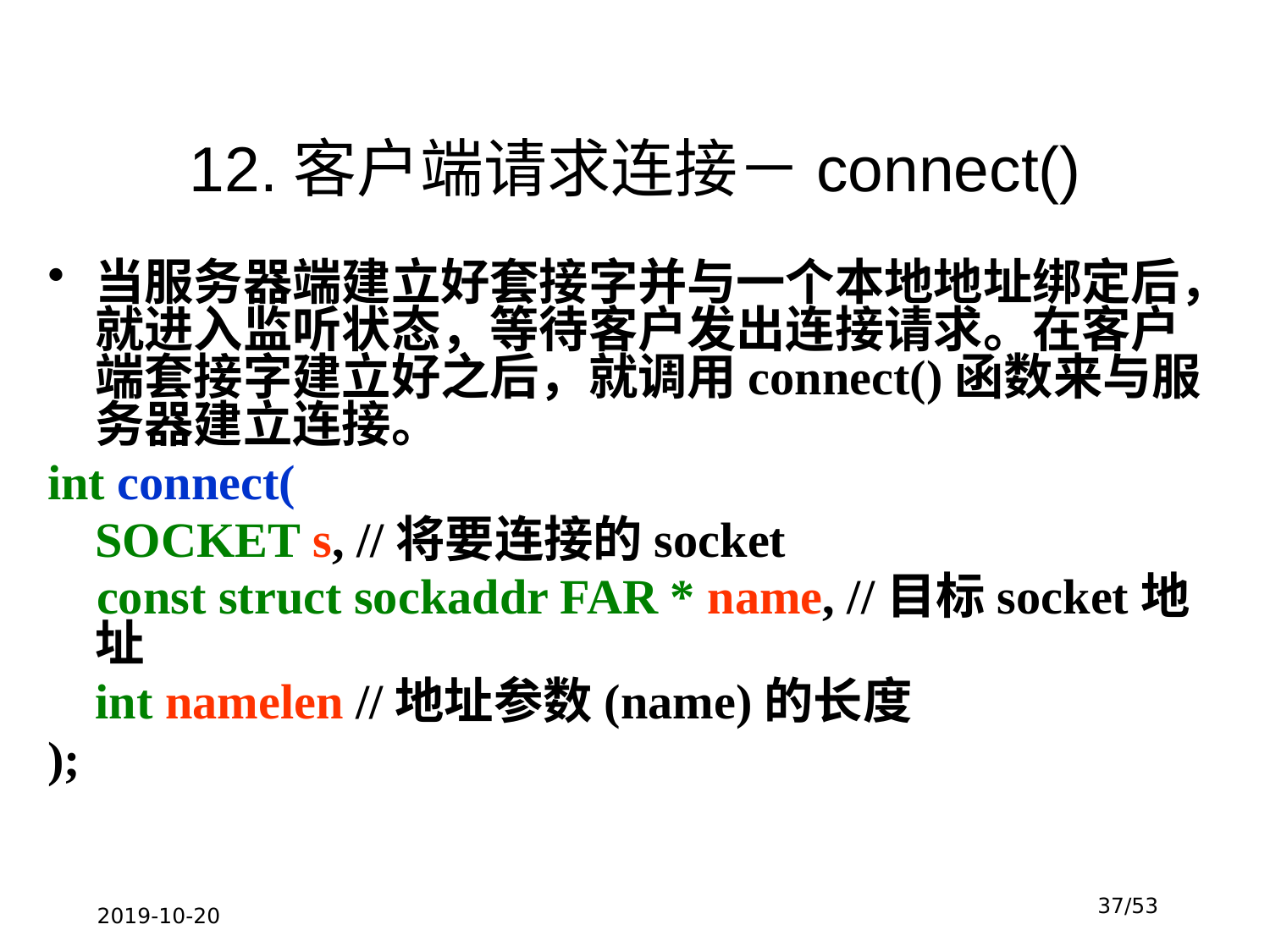

12.客户端请求连接－connect()
当服务器端建立好套接字并与一个本地地址绑定后，就进入监听状态，等待客户发出连接请求。在客户端套接字建立好之后，就调用connect()函数来与服务器建立连接。
int connect(
	SOCKET s, //将要连接的socket
    const struct sockaddr FAR * name, //目标socket地址
	int namelen //地址参数(name)的长度
);
37/53
2019-10-20